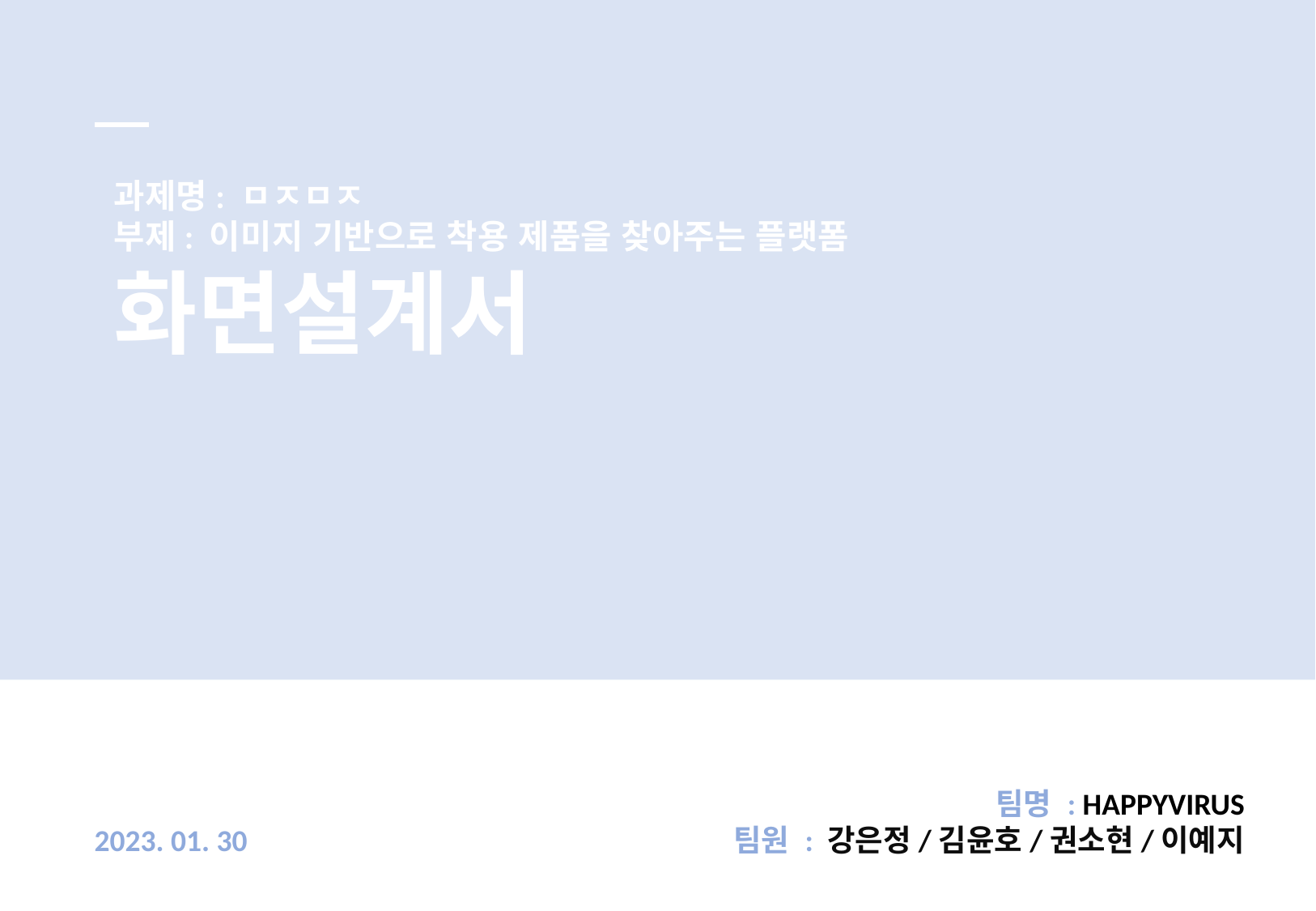

과제명: ㅁㅈㅁㅈ
부제: 이미지 기반으로 착용 제품을 찾아주는 플랫폼
화면설계서
팀명 : HAPPYVIRUS
팀원 : 강은정/김윤호/권소현/이예지
2023. 01. 30